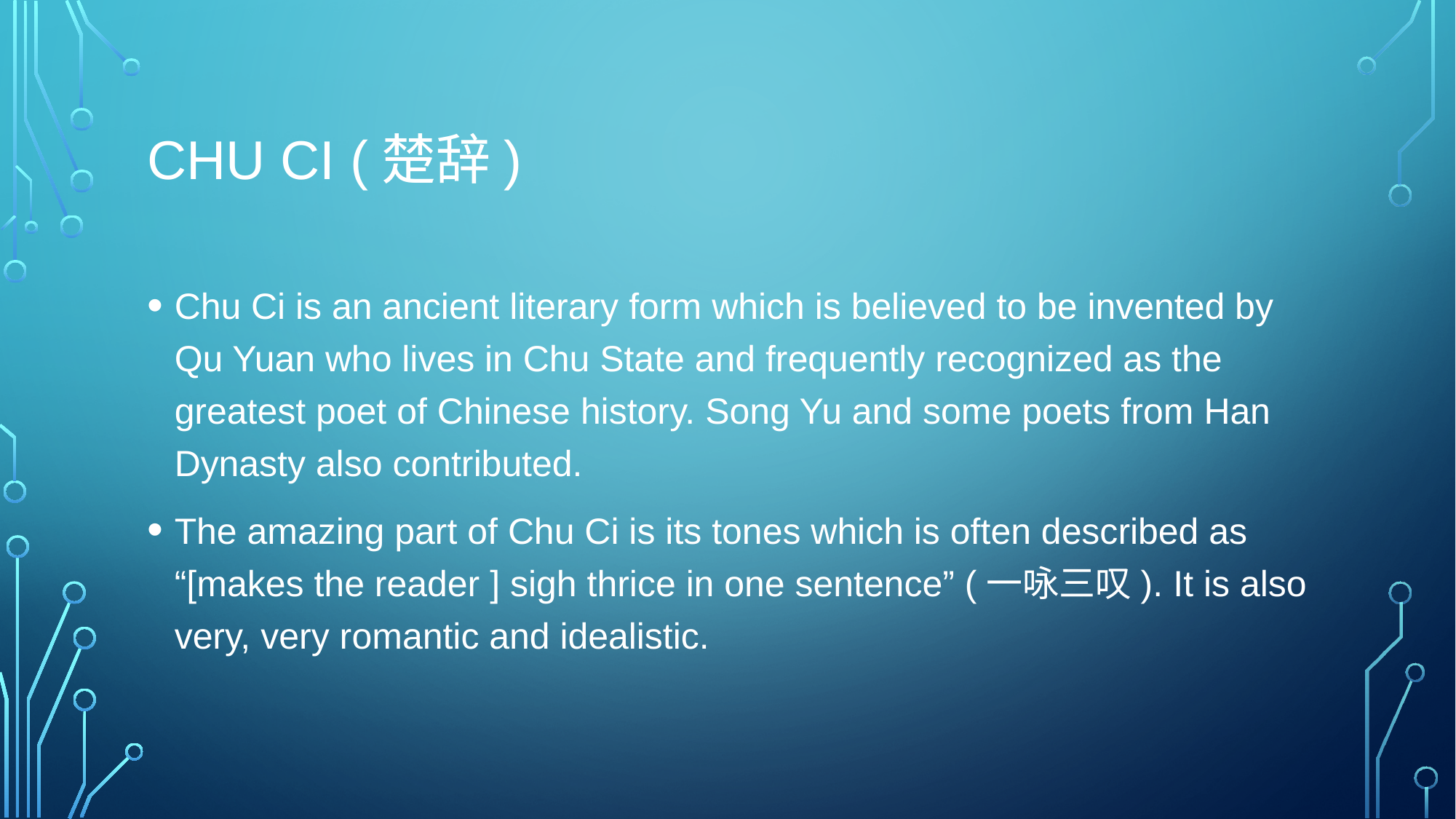

# Chu CI (楚辞)
Chu Ci is an ancient literary form which is believed to be invented by Qu Yuan who lives in Chu State and frequently recognized as the greatest poet of Chinese history. Song Yu and some poets from Han Dynasty also contributed.
The amazing part of Chu Ci is its tones which is often described as “[makes the reader ] sigh thrice in one sentence” (一咏三叹). It is also very, very romantic and idealistic.